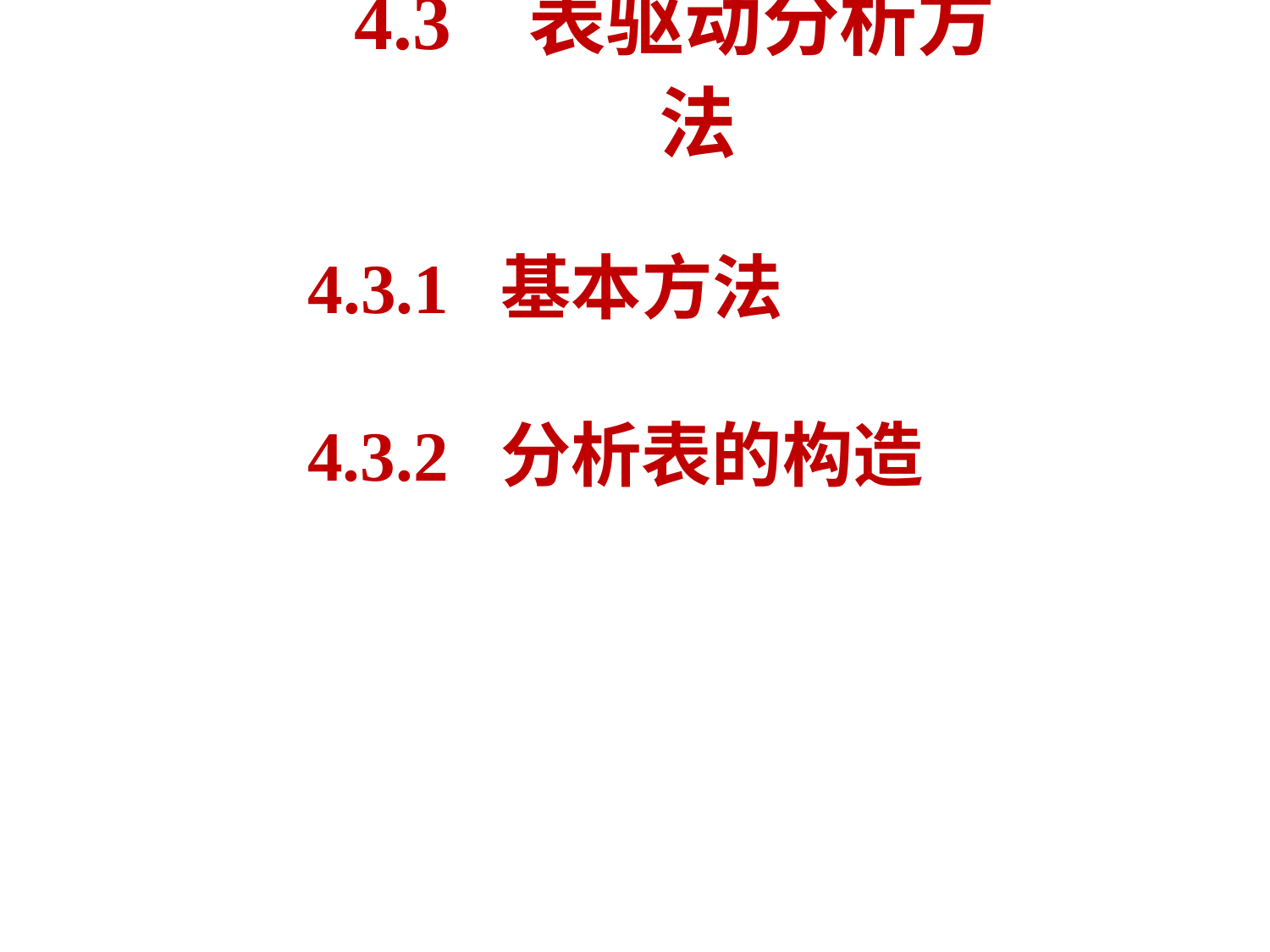

4.3   表驱动分析方法
# 4.3.1  基本方法
4.3.2  分析表的构造
2020/10/28
24